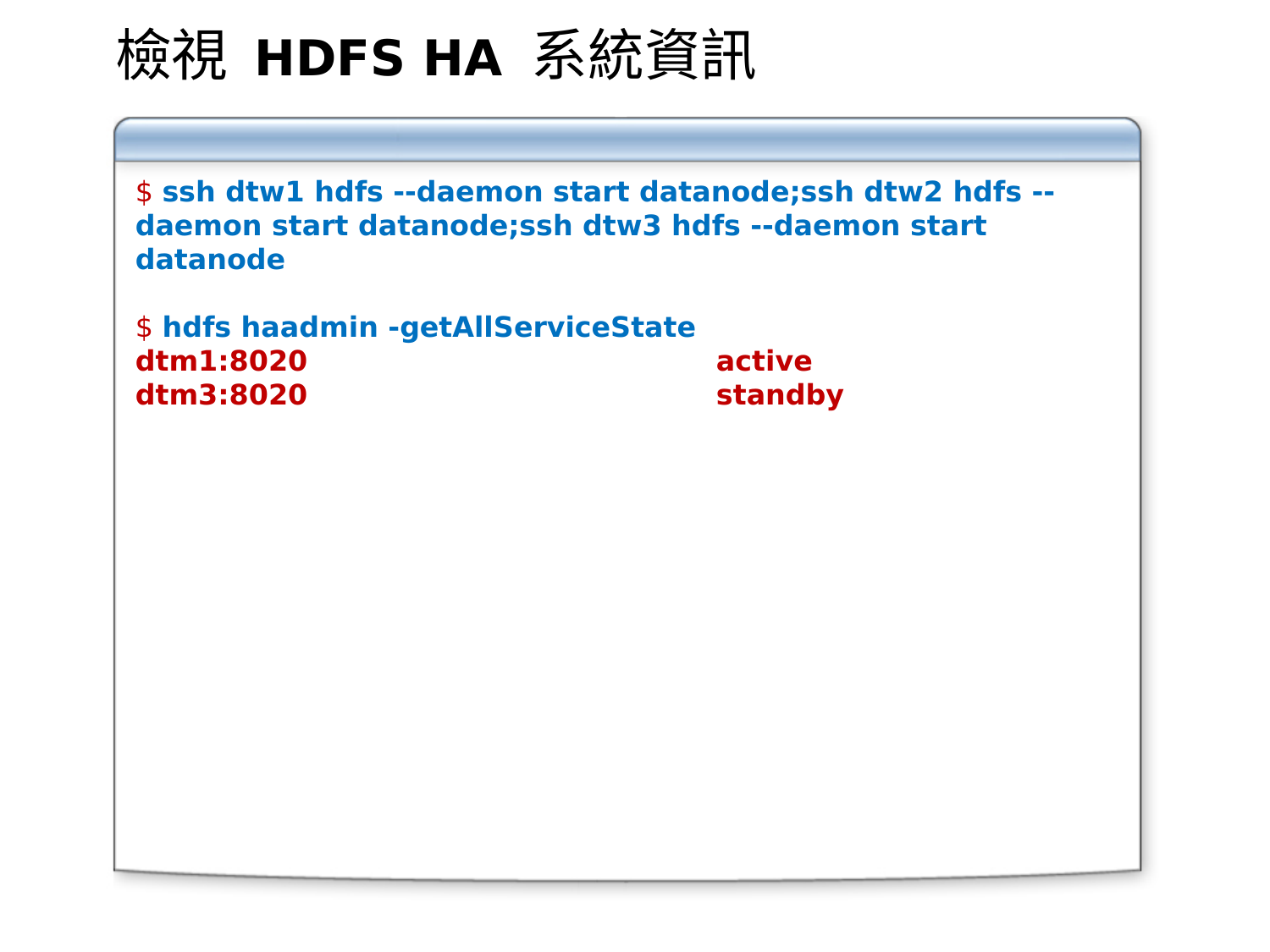

檢視 HDFS HA 系統資訊
$ ssh dtw1 hdfs --daemon start datanode;ssh dtw2 hdfs --daemon start datanode;ssh dtw3 hdfs --daemon start datanode

$ hdfs haadmin -getAllServiceState
dtm1:8020                                          active
dtm3:8020                                          standby